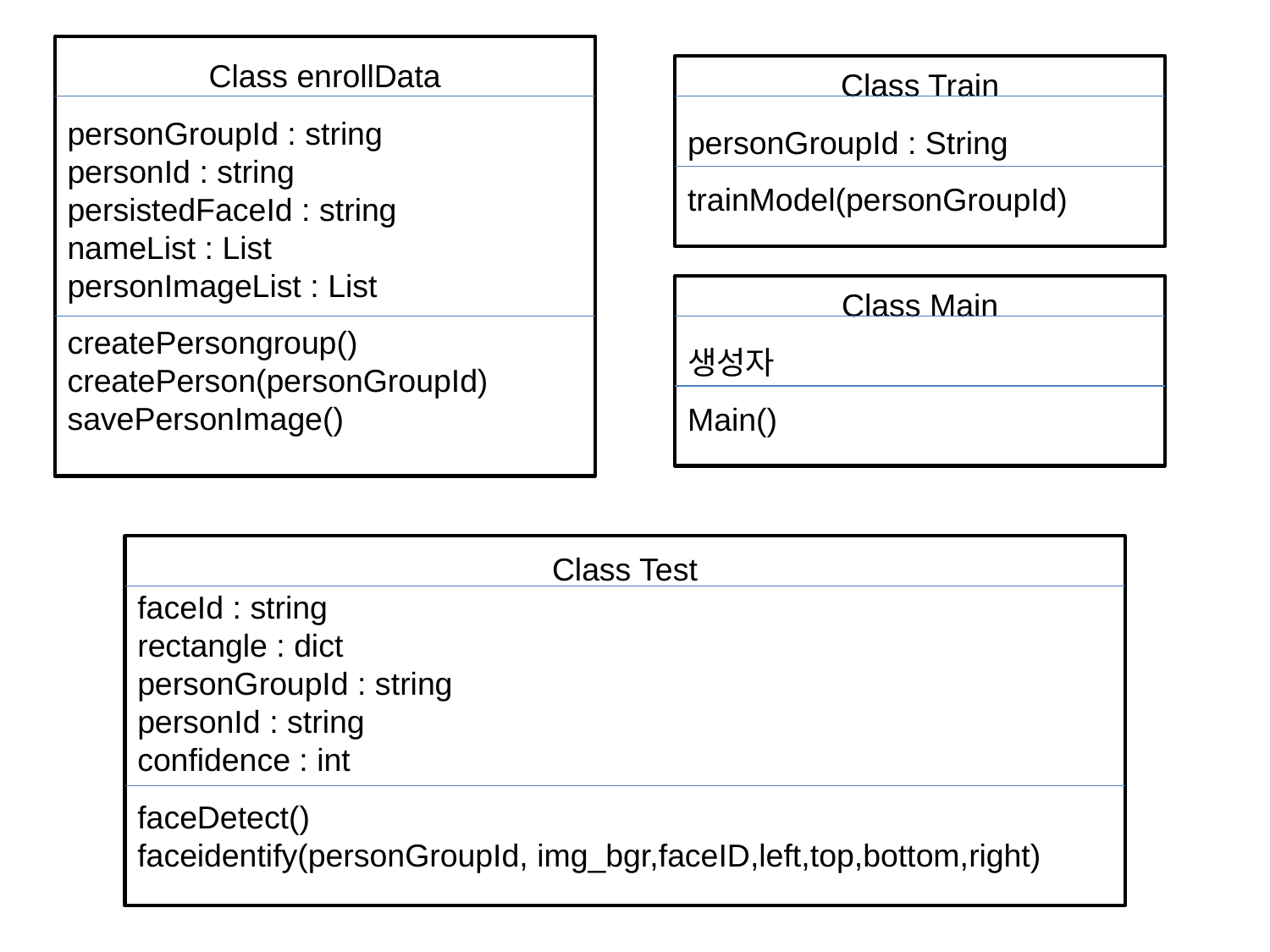

Class enrollData
personGroupId : string
personId : string
persistedFaceId : string
nameList : List
personImageList : List
createPersongroup()
createPerson(personGroupId)
savePersonImage()

Class Train
personGroupId : String
trainModel(personGroupId)

Class Main
생성자
Main()

Class Test
faceId : string
rectangle : dict
personGroupId : string
personId : string
confidence : int
faceDetect()
faceidentify(personGroupId, img_bgr,faceID,left,top,bottom,right)